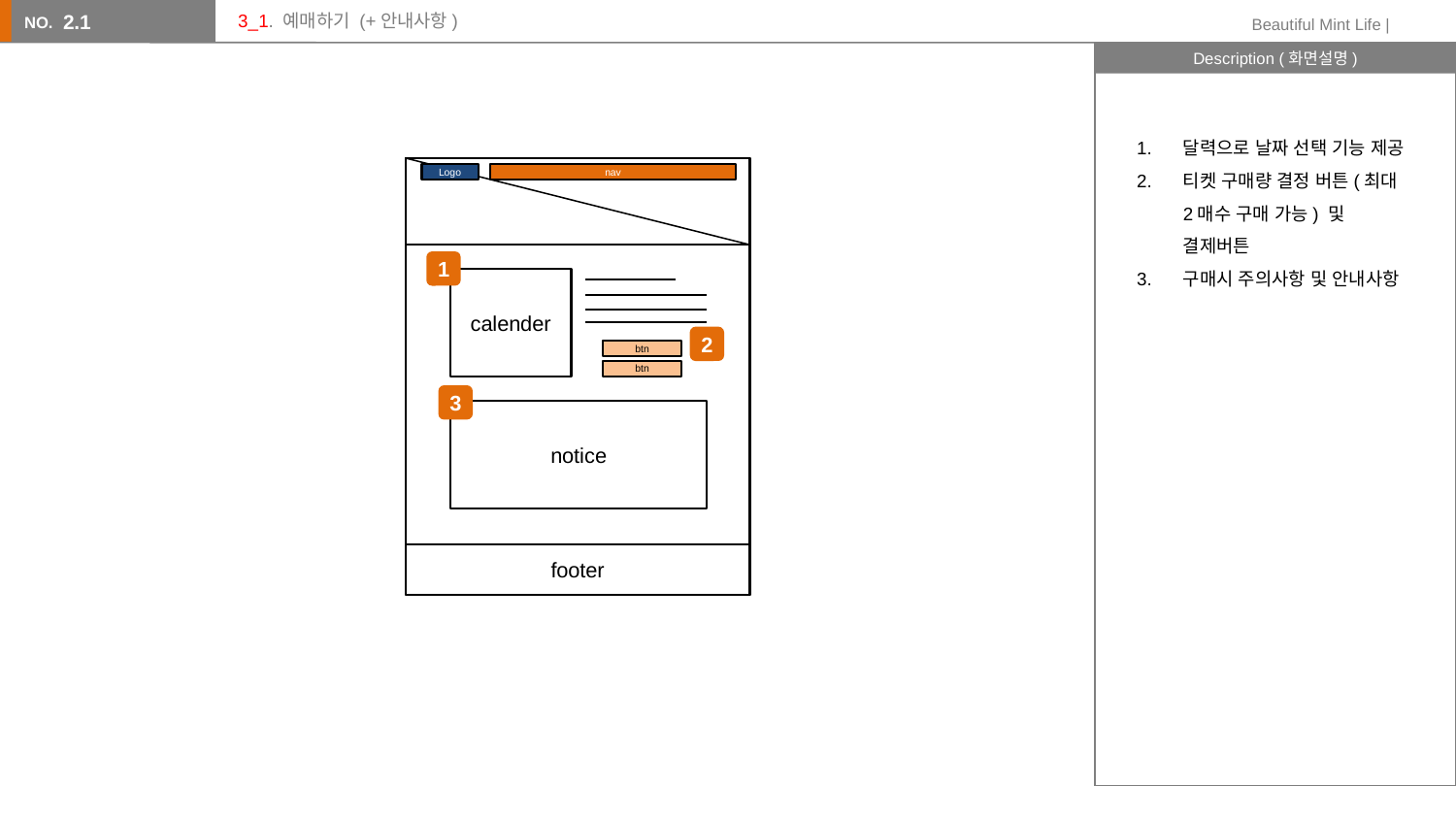

2.1
# 3_1. 예매하기 (+안내사항)
달력으로 날짜 선택 기능 제공
티켓 구매량 결정 버튼(최대 2매수 구매 가능) 및 결제버튼
구매시 주의사항 및 안내사항

Logo
nav
1
calender
2
btn
btn
3
notice
footer